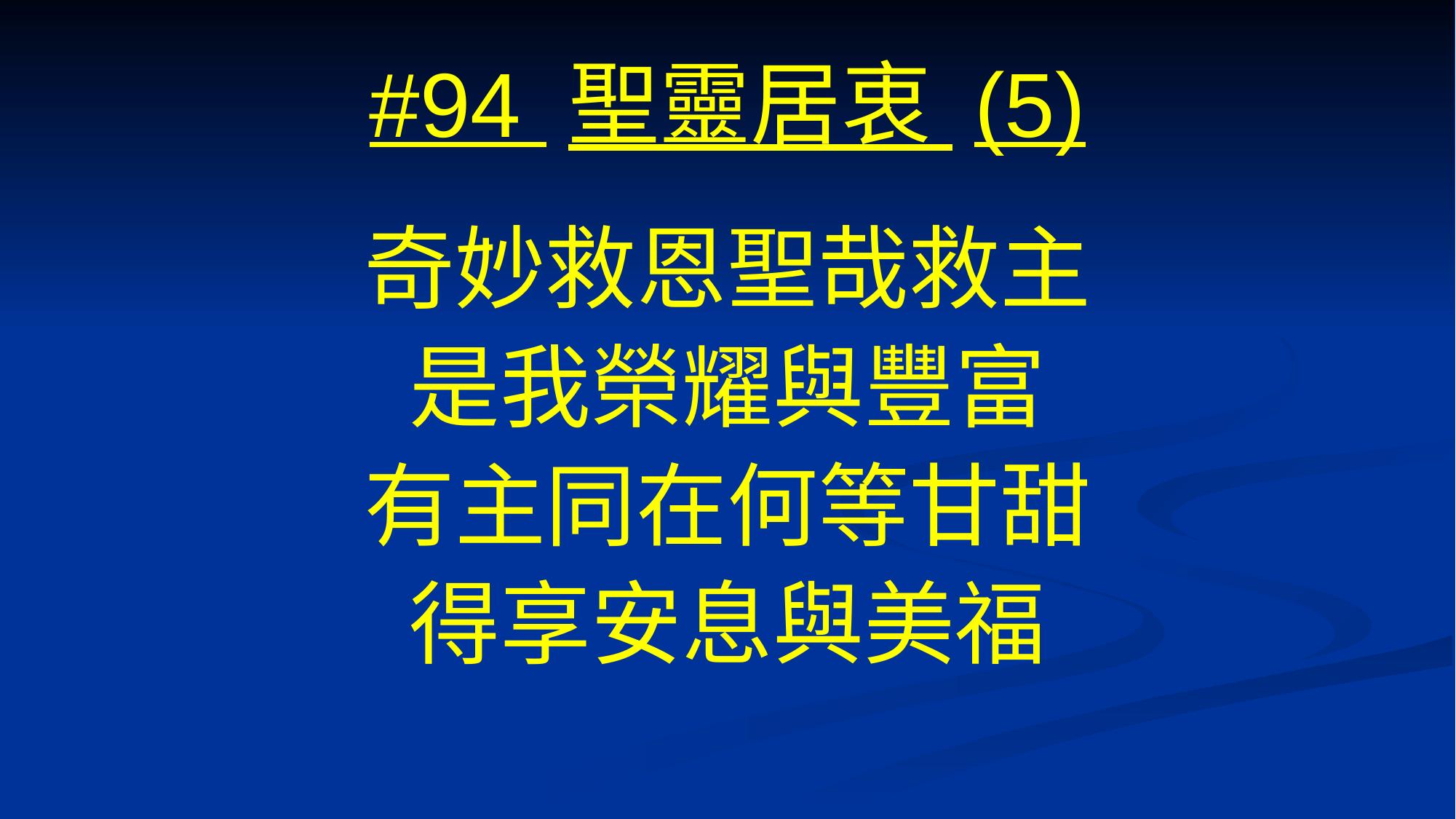

# #94 聖靈居衷 (5)
奇妙救恩聖哉救主
是我榮耀與豐富
有主同在何等甘甜
得享安息與美福